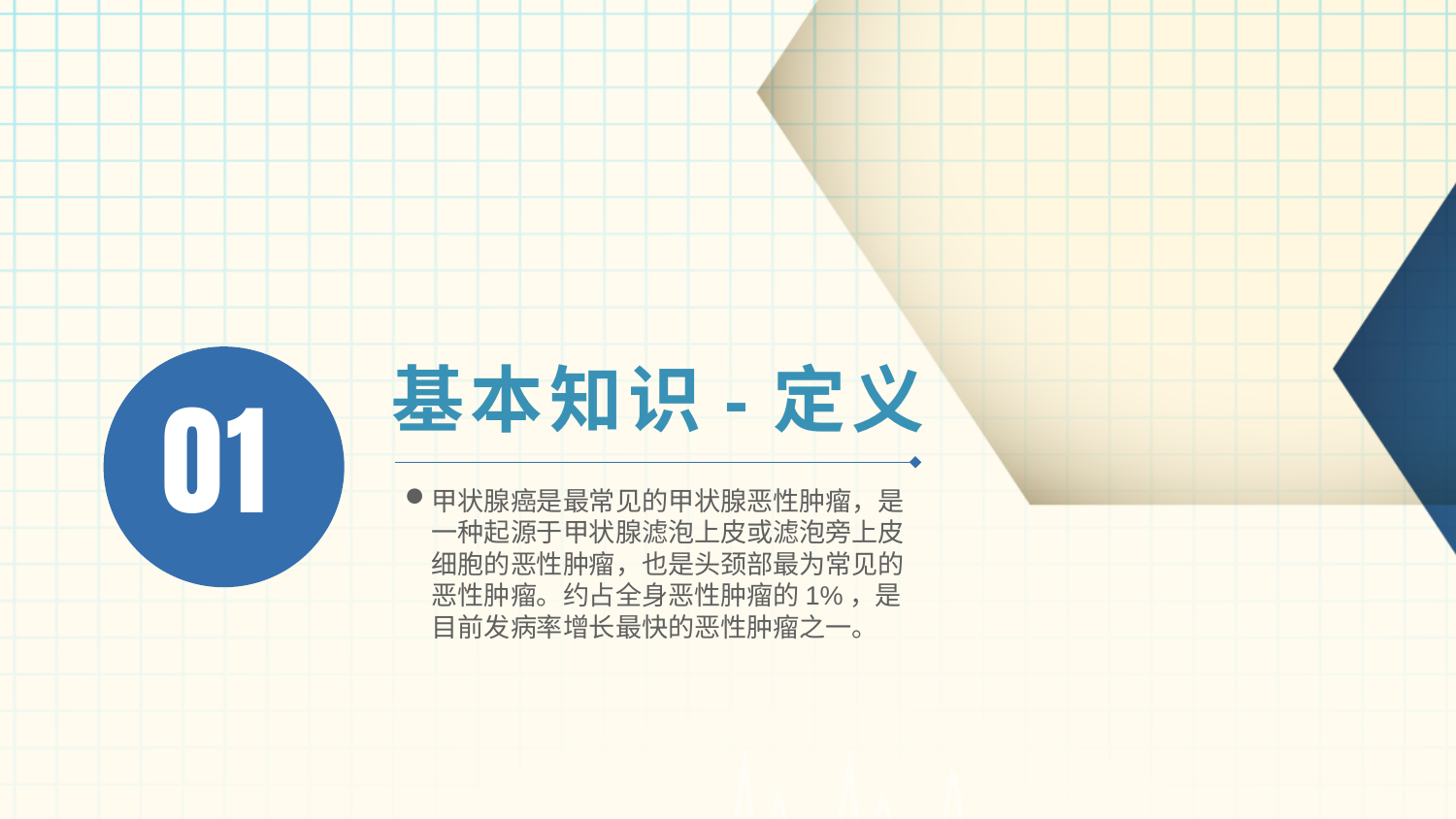

01
基本知识-定义
甲状腺癌是最常见的甲状腺恶性肿瘤，是一种起源于甲状腺滤泡上皮或滤泡旁上皮细胞的恶性肿瘤，也是头颈部最为常见的恶性肿瘤。约占全身恶性肿瘤的1%，是目前发病率增长最快的恶性肿瘤之一。